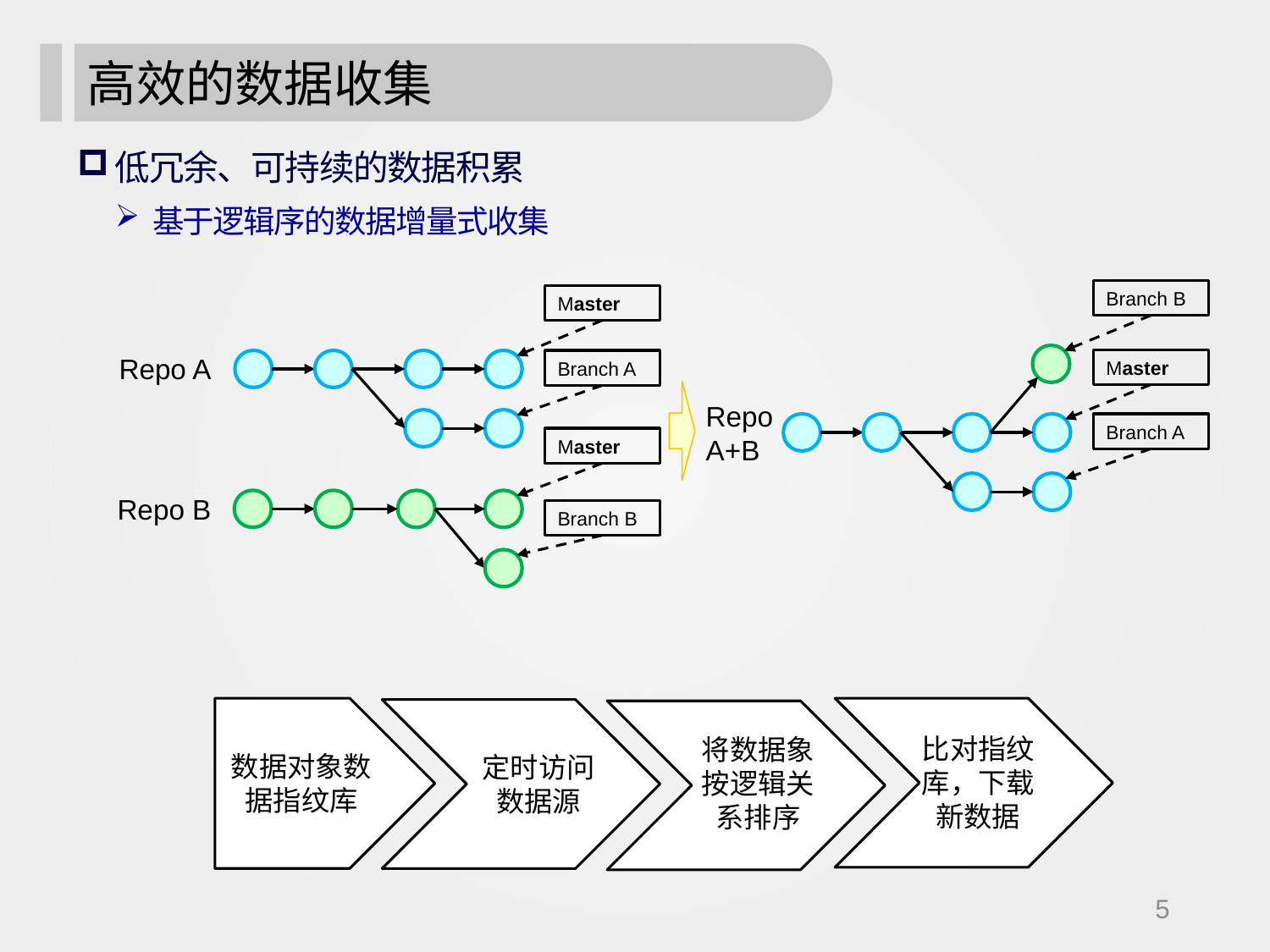

# 高效的数据收集
低冗余、可持续的数据积累
基于逻辑序的数据增量式收集

Branch B
Master

Repo A
Master

Branch A

Repo
A+B

Branch A

Master

Repo B

Branch B

数据对象数据指纹库

比对指纹库，下载新数据
将数据象按逻辑关系排序
定时访问数据源
5